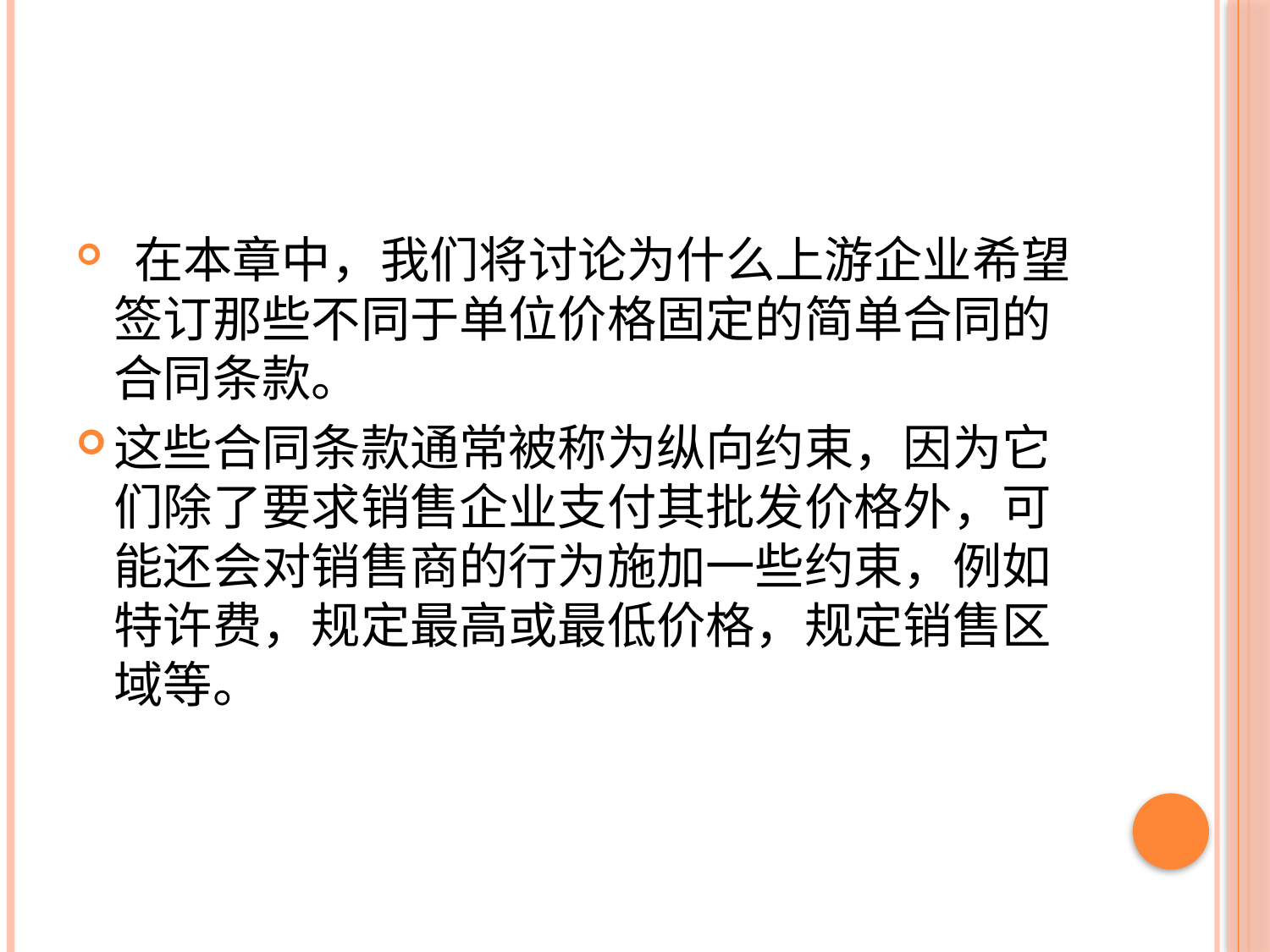

#
 在本章中，我们将讨论为什么上游企业希望签订那些不同于单位价格固定的简单合同的合同条款。
这些合同条款通常被称为纵向约束，因为它们除了要求销售企业支付其批发价格外，可能还会对销售商的行为施加一些约束，例如特许费，规定最高或最低价格，规定销售区域等。